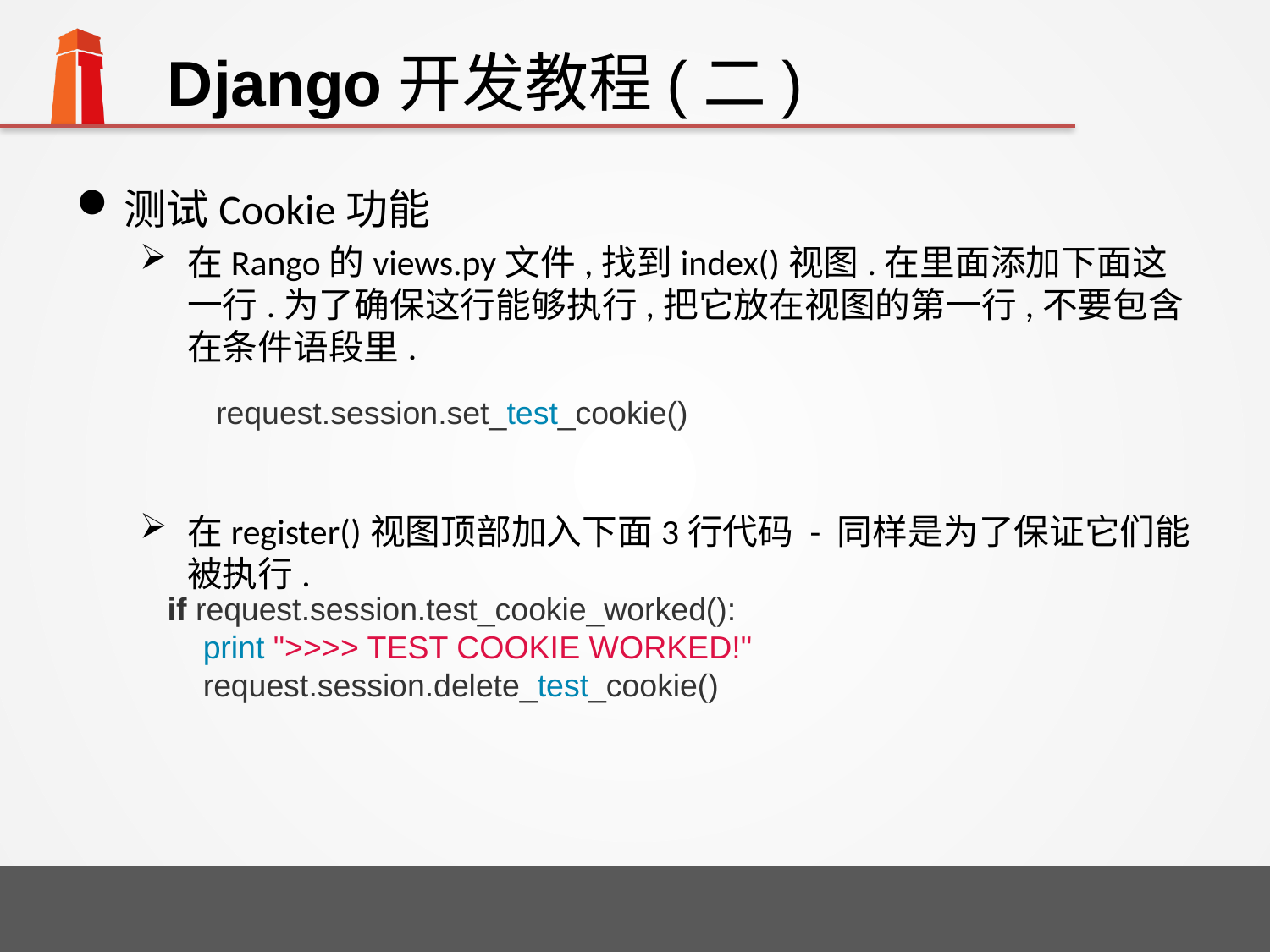

# Django开发教程(二)
测试Cookie功能
在Rango的views.py文件,找到index()视图.在里面添加下面这一行.为了确保这行能够执行,把它放在视图的第一行,不要包含在条件语段里.

在register()视图顶部加入下面3行代码 - 同样是为了保证它们能被执行.

request.session.set_test_cookie()
if request.session.test_cookie_worked():
    print ">>>> TEST COOKIE WORKED!"
    request.session.delete_test_cookie()